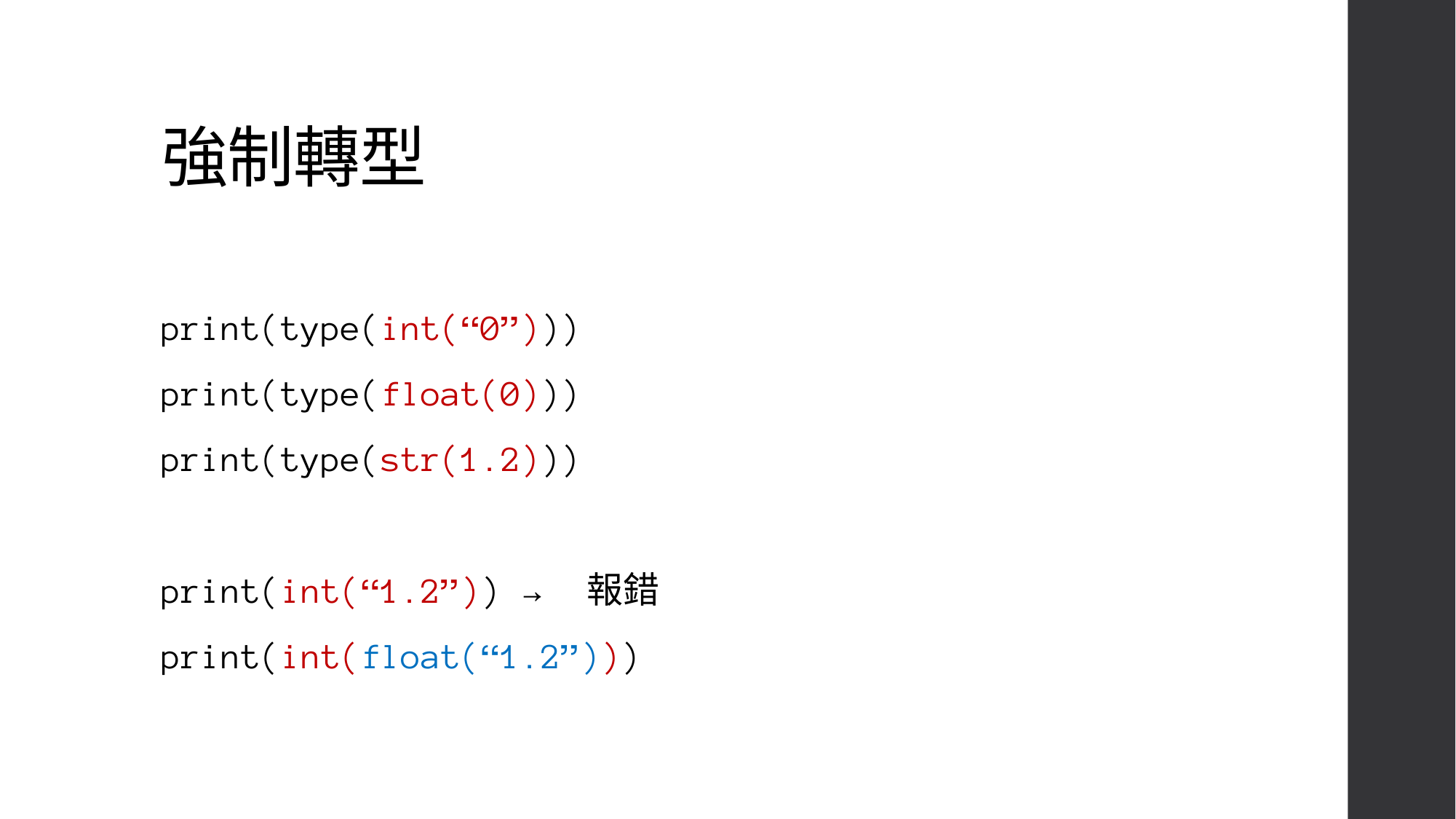

# 強制轉型
print(type(int(“0”)))
print(type(float(0)))
print(type(str(1.2)))

print(int(“1.2”)) → 報錯
print(int(float(“1.2”)))